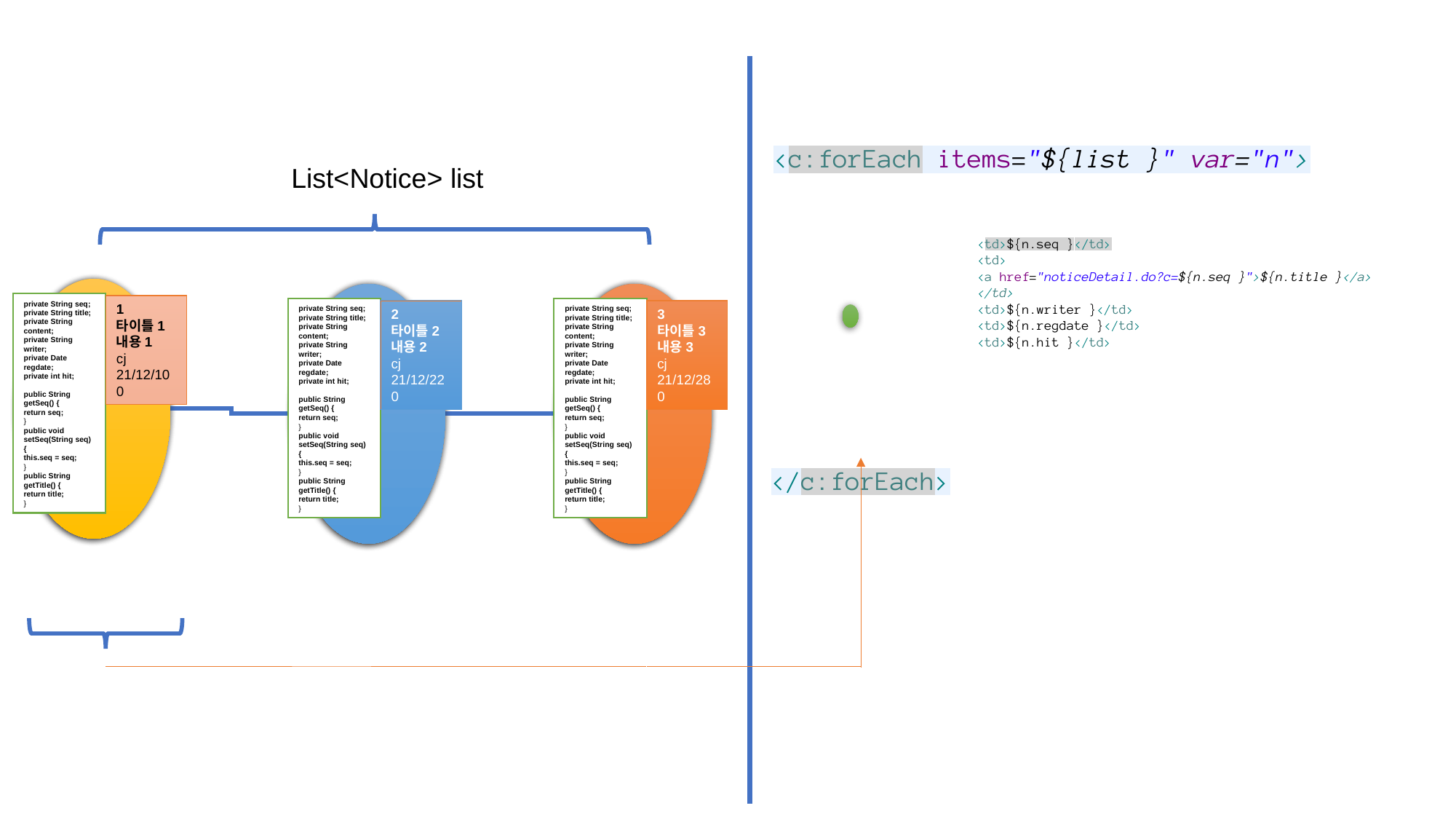

<c:forEach items="${list }" var="n">
List<Notice> list
<td>${n.seq }</td>
<td>
<a href="noticeDetail.do?c=${n.seq }">${n.title }</a>
</td>
<td>${n.writer }</td>
<td>${n.regdate }</td>
<td>${n.hit }</td>

private String seq;
private String title;
private String content;
private String writer;
private Date regdate;
private int hit;

public String getSeq() {
return seq;
}
public void setSeq(String seq) {
this.seq = seq;
}
public String getTitle() {
return title;
}
1
타이틀1
내용1
cj
21/12/10
0

private String seq;
private String title;
private String content;
private String writer;
private Date regdate;
private int hit;

public String getSeq() {
return seq;
}
public void setSeq(String seq) {
this.seq = seq;
}
public String getTitle() {
return title;
}
1
타이틀1
내용1
cj
21/12/10
0

private String seq;
private String title;
private String content;
private String writer;
private Date regdate;
private int hit;

public String getSeq() {
return seq;
}
public void setSeq(String seq) {
this.seq = seq;
}
public String getTitle() {
return title;
}
2
타이틀2
내용2
cj
21/12/22
0

private String seq;
private String title;
private String content;
private String writer;
private Date regdate;
private int hit;

public String getSeq() {
return seq;
}
public void setSeq(String seq) {
this.seq = seq;
}
public String getTitle() {
return title;
}
2
타이틀2
내용2
cj
21/12/22
0

private String seq;
private String title;
private String content;
private String writer;
private Date regdate;
private int hit;

public String getSeq() {
return seq;
}
public void setSeq(String seq) {
this.seq = seq;
}
public String getTitle() {
return title;
}
3
타이틀3
내용3
cj
21/12/28
0

private String seq;
private String title;
private String content;
private String writer;
private Date regdate;
private int hit;

public String getSeq() {
return seq;
}
public void setSeq(String seq) {
this.seq = seq;
}
public String getTitle() {
return title;
}
3
타이틀3
내용3
cj
21/12/28
0

</c:forEach>